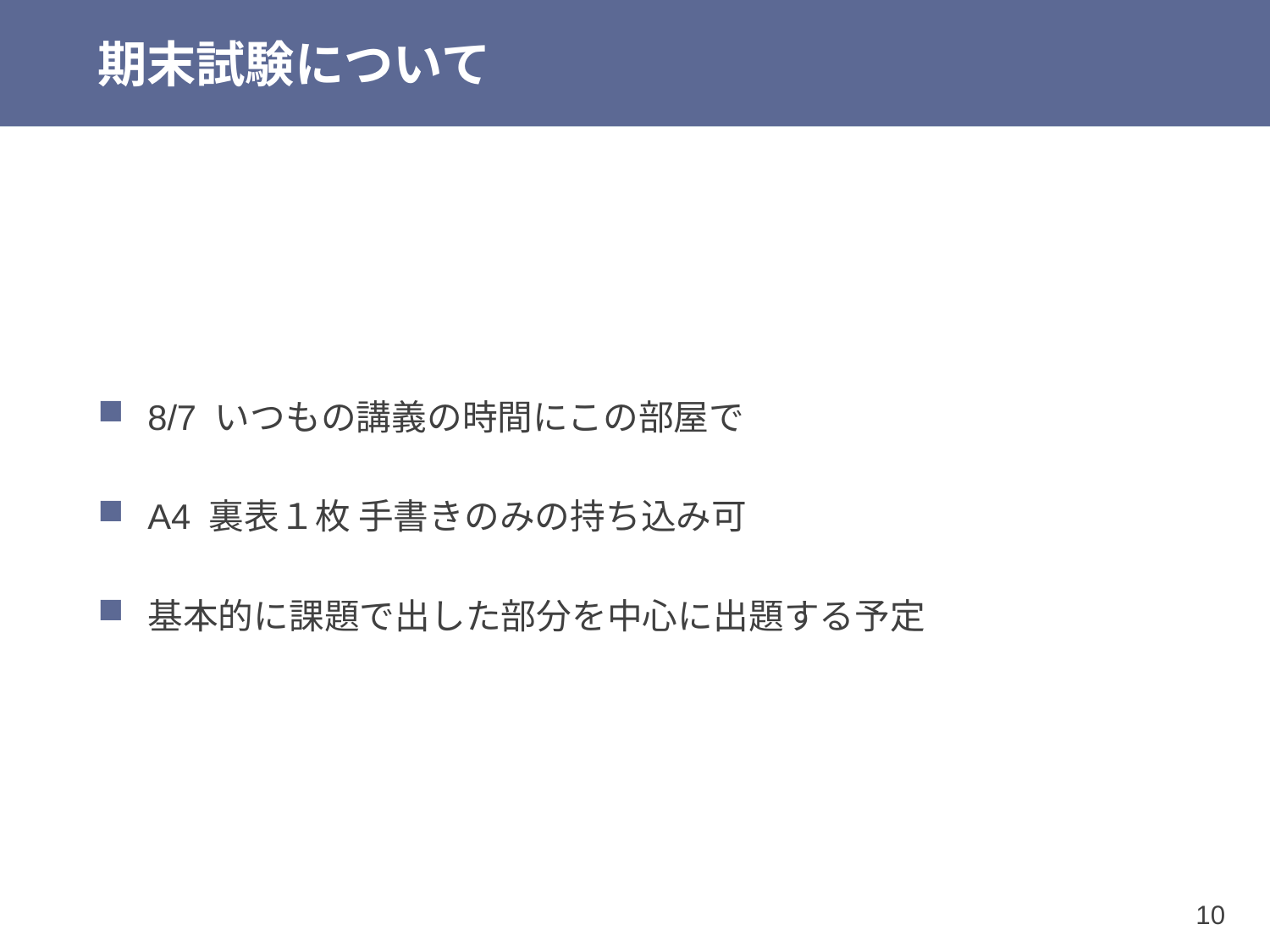

# 期末試験について
8/7 いつもの講義の時間にこの部屋で
A4 裏表１枚 手書きのみの持ち込み可
基本的に課題で出した部分を中心に出題する予定